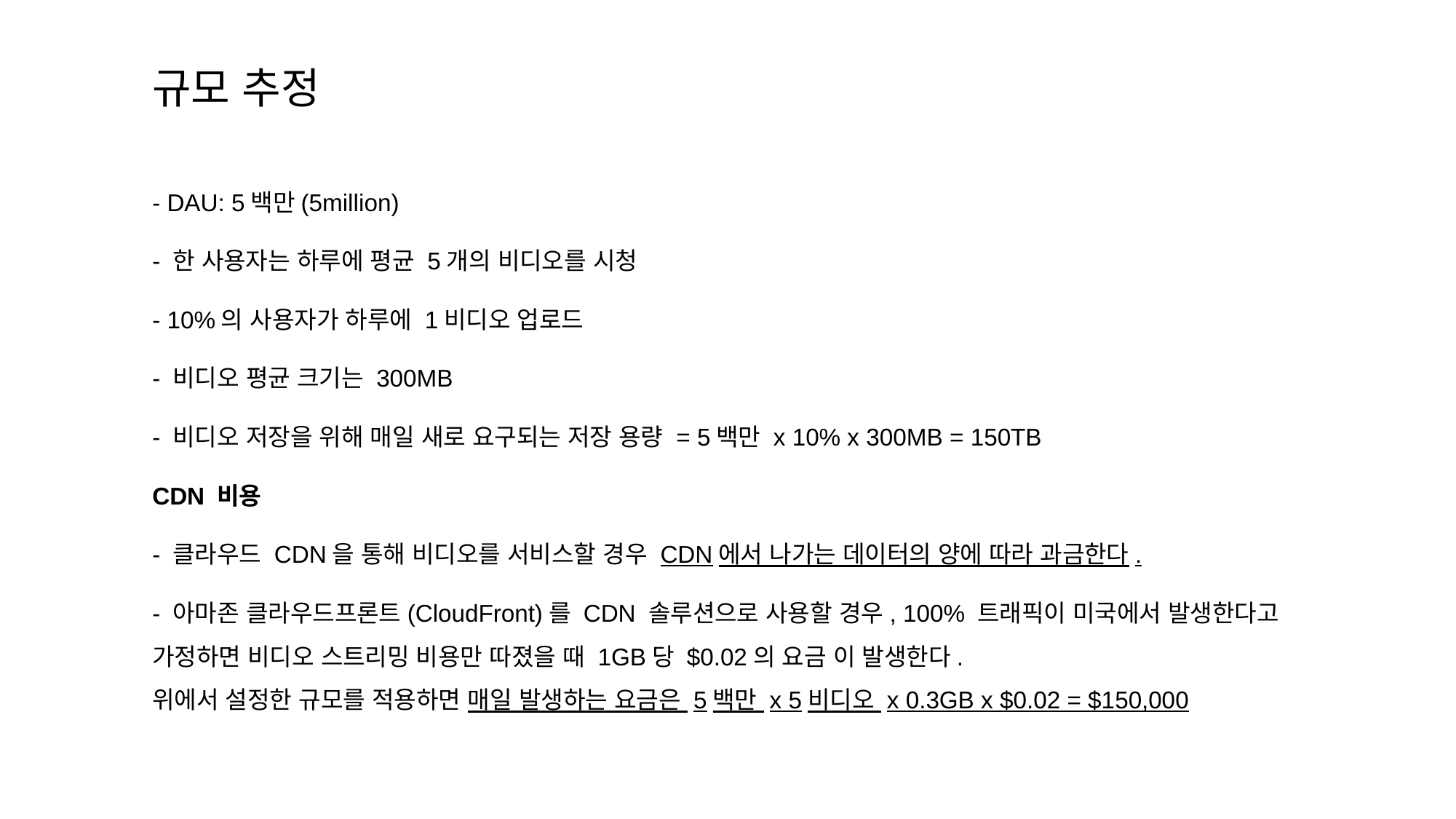

# 규모 추정
- DAU: 5백만(5million)
- 한 사용자는 하루에 평균 5개의 비디오를 시청
- 10%의 사용자가 하루에 1비디오 업로드
- 비디오 평균 크기는 300MB
- 비디오 저장을 위해 매일 새로 요구되는 저장 용량 = 5백만 x 10% x 300MB = 150TB
CDN 비용
- 클라우드 CDN을 통해 비디오를 서비스할 경우 CDN에서 나가는 데이터의 양에 따라 과금한다.
- 아마존 클라우드프론트(CloudFront)를 CDN 솔루션으로 사용할 경우, 100% 트래픽이 미국에서 발생한다고 가정하면 비디오 스트리밍 비용만 따졌을 때 1GB당 $0.02의 요금 이 발생한다.
위에서 설정한 규모를 적용하면 매일 발생하는 요금은 5백만 x 5비디오 x 0.3GB x $0.02 = $150,000